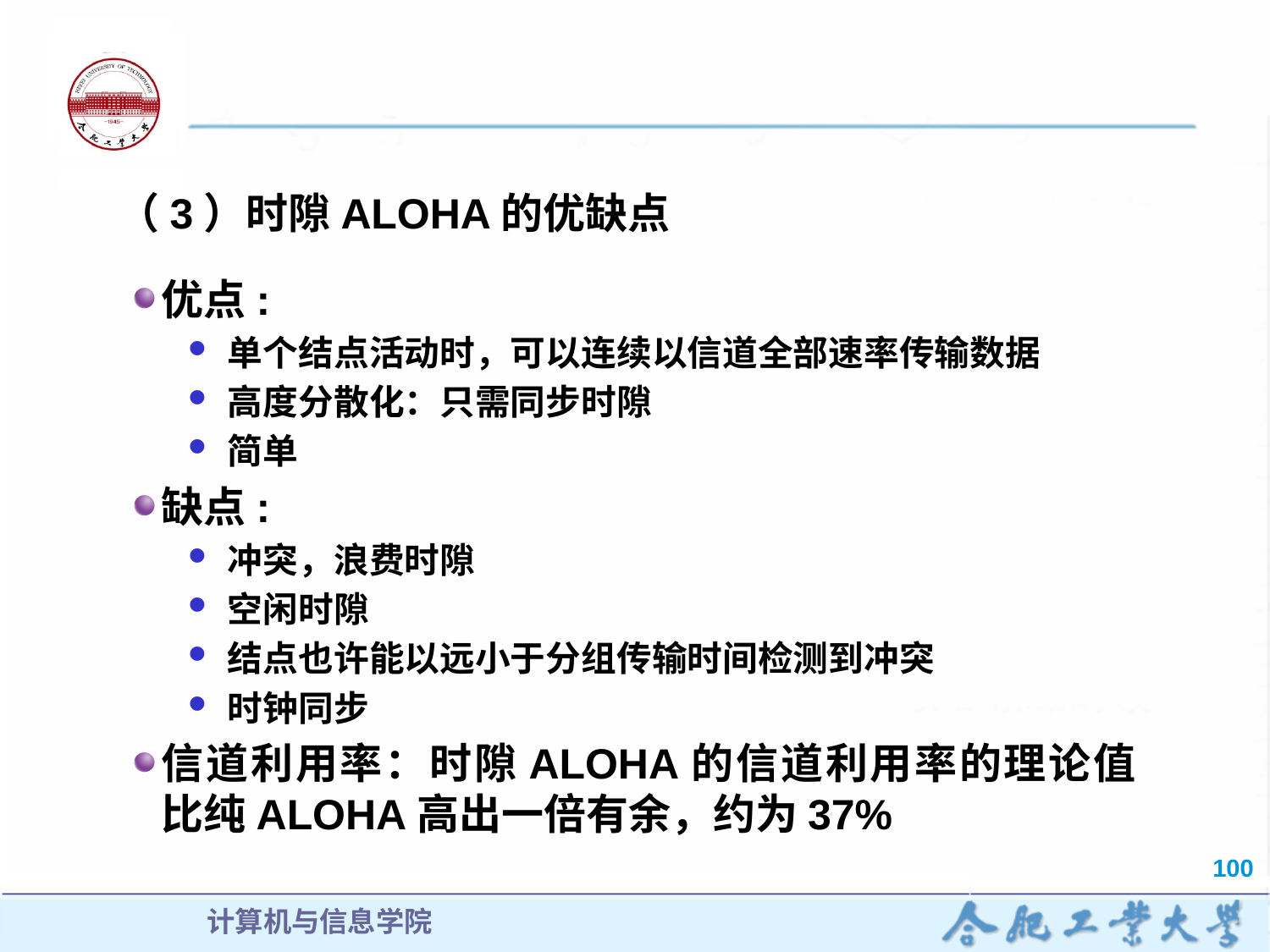

#
（3）时隙ALOHA的优缺点
优点:
单个结点活动时，可以连续以信道全部速率传输数据
高度分散化：只需同步时隙
简单
缺点:
冲突，浪费时隙
空闲时隙
结点也许能以远小于分组传输时间检测到冲突
时钟同步
信道利用率：时隙ALOHA的信道利用率的理论值比纯ALOHA高出一倍有余，约为37%